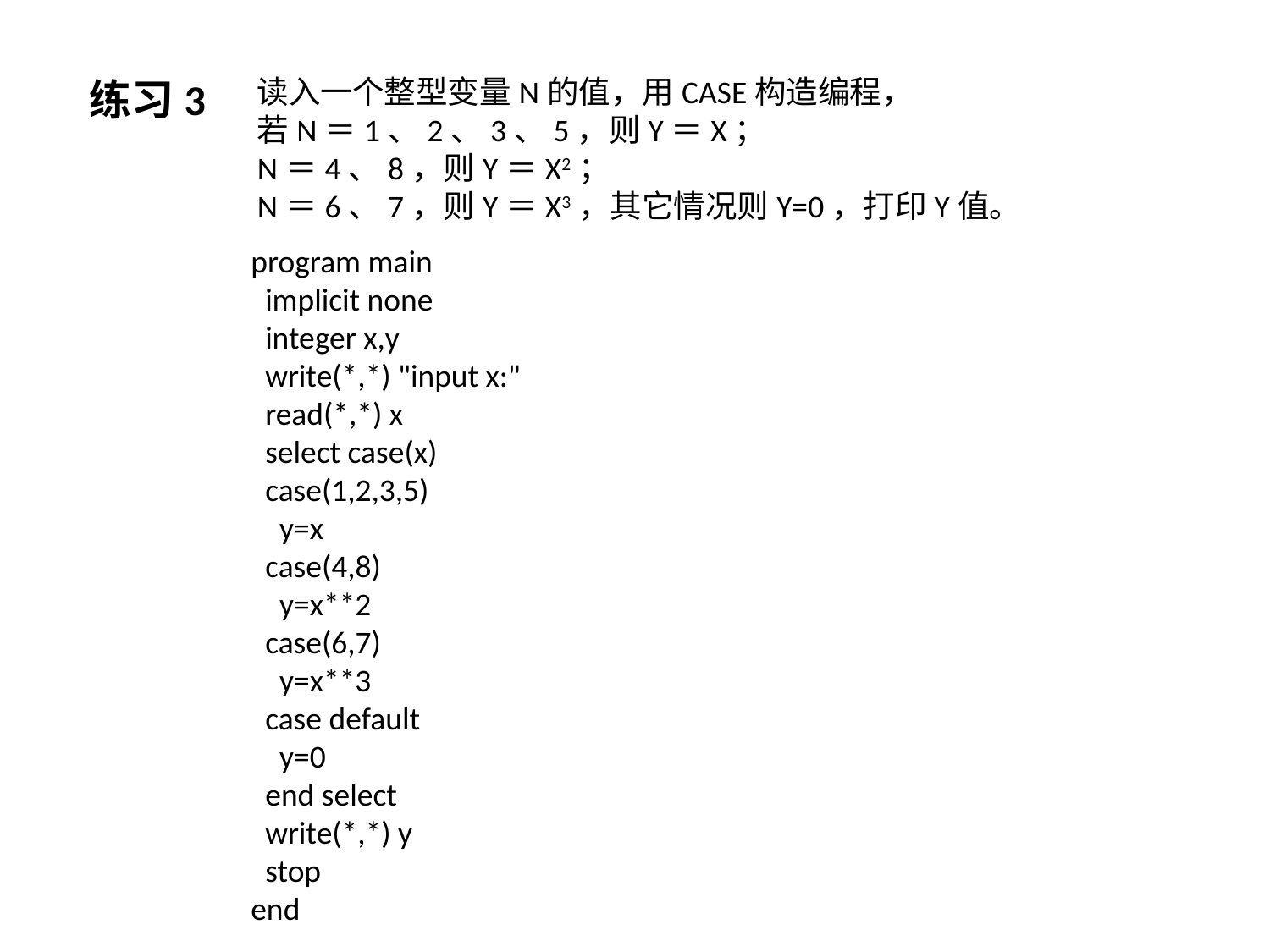

练习3
读入一个整型变量N的值，用CASE构造编程，
若N＝1、2、3、5，则Y＝X；
N＝4、8，则Y＝X2；
N＝6、7，则Y＝X3，其它情况则Y=0，打印Y值。
program main
  implicit none
  integer x,y
  write(*,*) "input x:"
  read(*,*) x
  select case(x)
  case(1,2,3,5)
    y=x
  case(4,8)
    y=x**2
  case(6,7)
    y=x**3
  case default
    y=0
  end select
  write(*,*) y
  stop
end